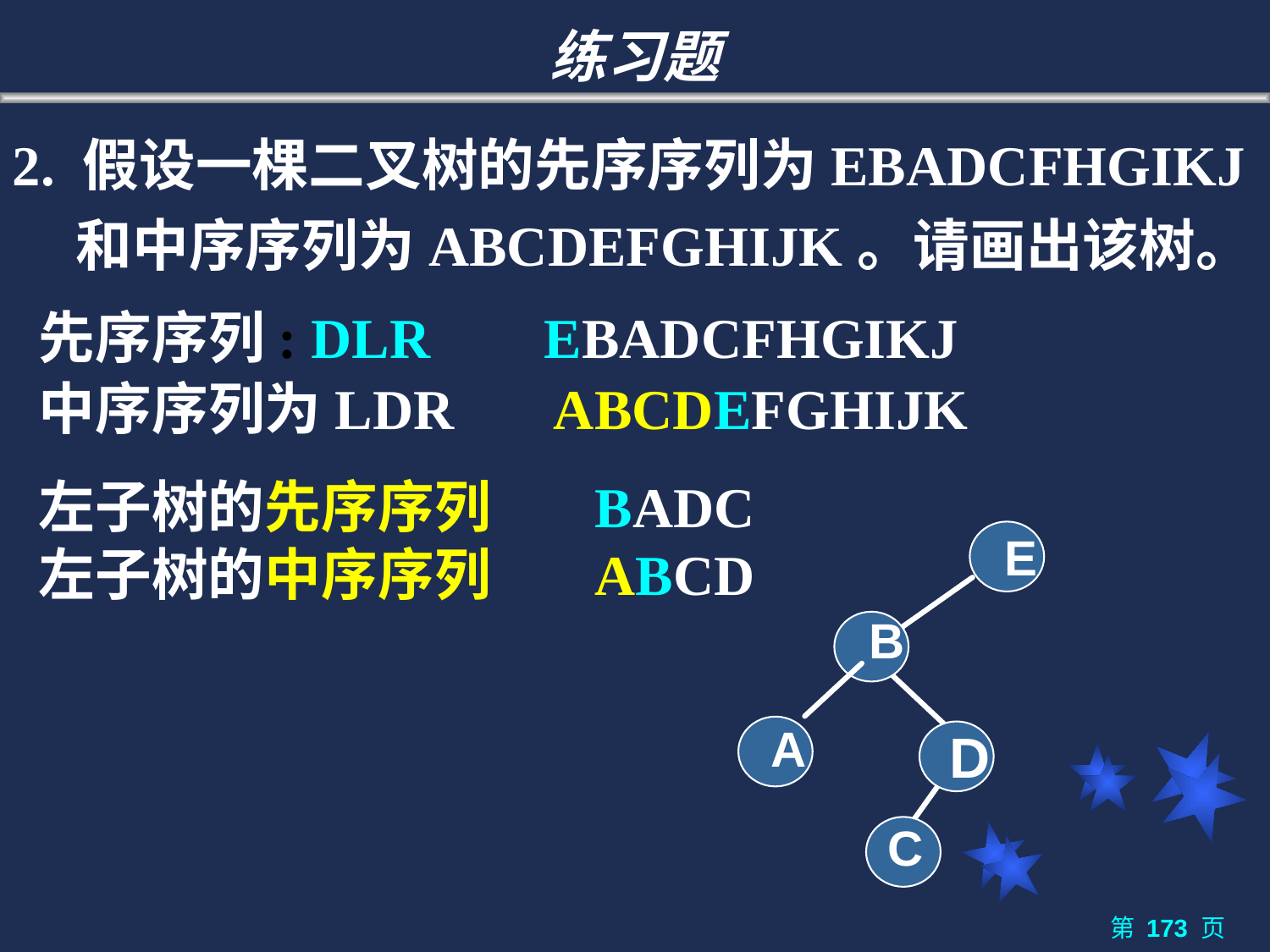

# 练习题
2. 假设一棵二叉树的先序序列为EBADCFHGIKJ和中序序列为ABCDEFGHIJK。请画出该树。
 先序序列: DLR        EBADCFHGIKJ
 中序序列为LDR       ABCDEFGHIJK
 左子树的先序序列       BADC
 左子树的中序序列       ABCD
 E

 B

 A

 D

C

第 173 页